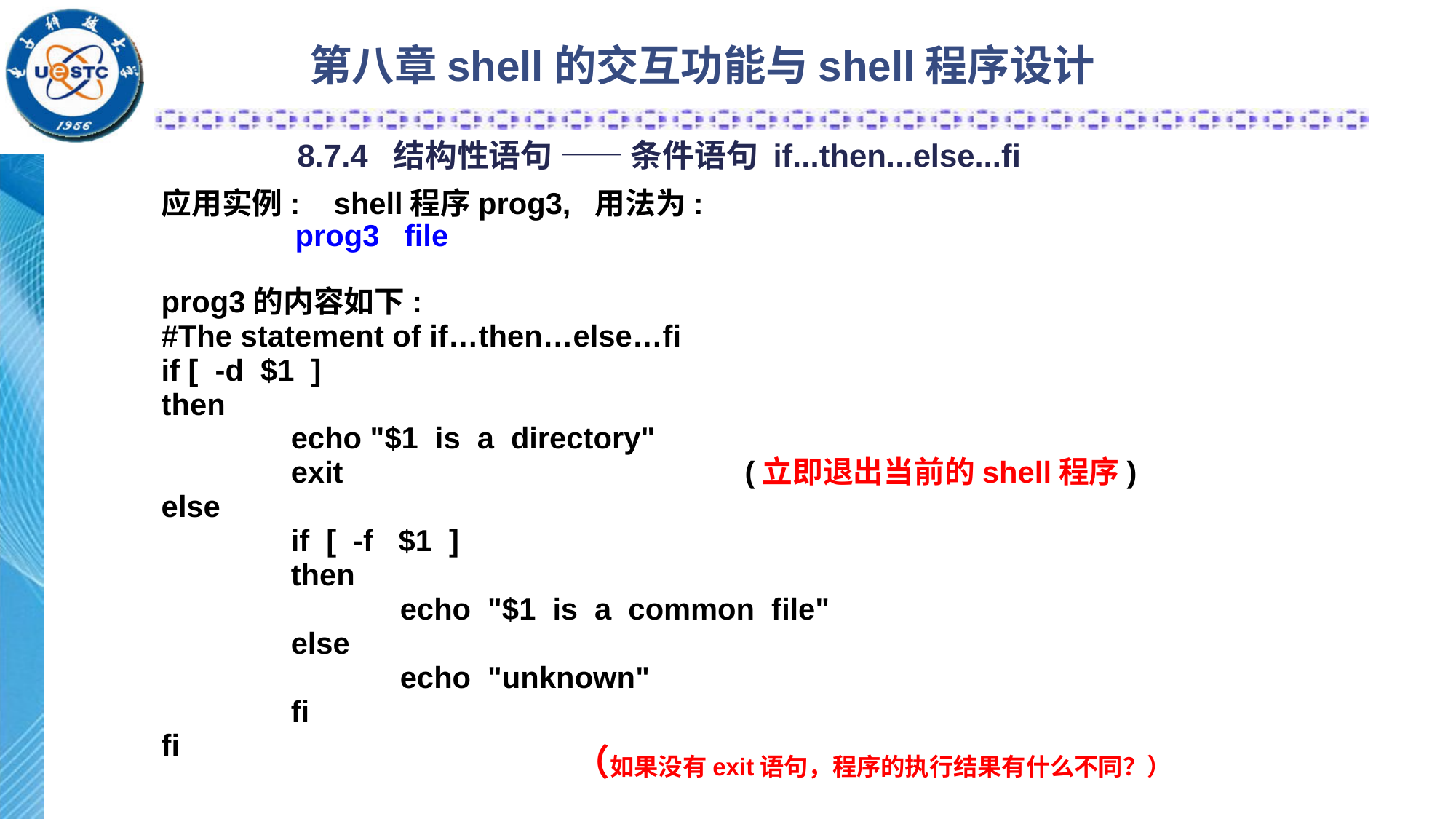

# 第八章shell的交互功能与shell程序设计
8.7.4  结构性语句 —— 条件语句 if...then...else...fi
应用实例:    shell程序prog3,  用法为:
                prog3   file

prog3的内容如下:
#The statement of if…then…else…fi
if [  -d  $1  ]
then
		echo "$1  is  a  directory"
		exit                                                (立即退出当前的shell程序)
else
		if  [  -f   $1  ]
		then
			echo  "$1  is  a  common  file"
		else
			echo  "unknown"
		fi
fi
（如果没有exit语句，程序的执行结果有什么不同？）